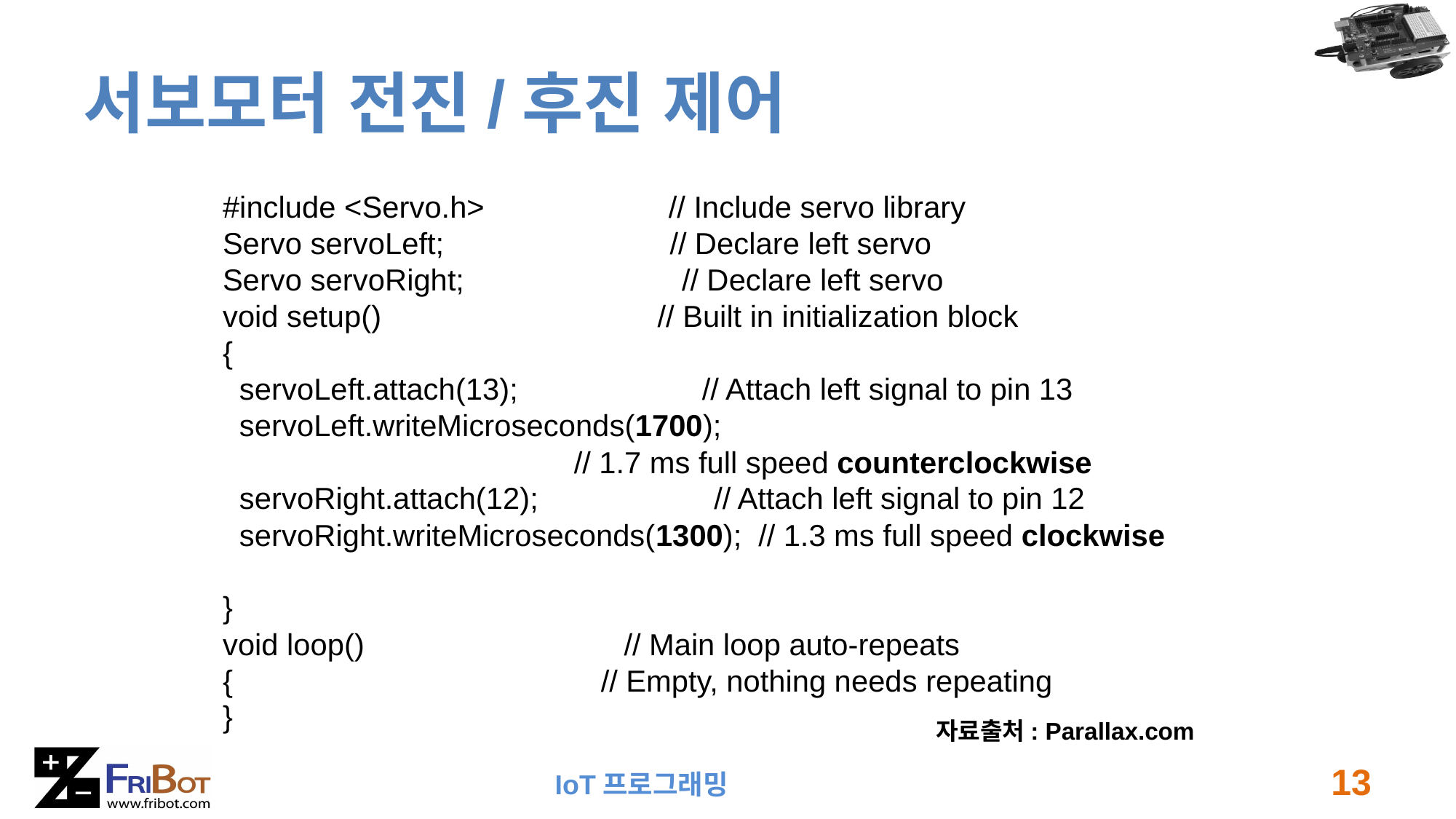

# 서보모터 전진/후진 제어
#include <Servo.h>                      // Include servo library
Servo servoLeft;                           // Declare left servo
Servo servoRight;                          // Declare left servo
void setup()                                 // Built in initialization block
{
  servoLeft.attach(13);                      // Attach left signal to pin 13
  servoLeft.writeMicroseconds(1700);
                                          // 1.7 ms full speed counterclockwise
  servoRight.attach(12);                     // Attach left signal to pin 12
  servoRight.writeMicroseconds(1300);  // 1.3 ms full speed clockwise

}
void loop()                               // Main loop auto-repeats
{                                            // Empty, nothing needs repeating
}
자료출처: Parallax.com
13